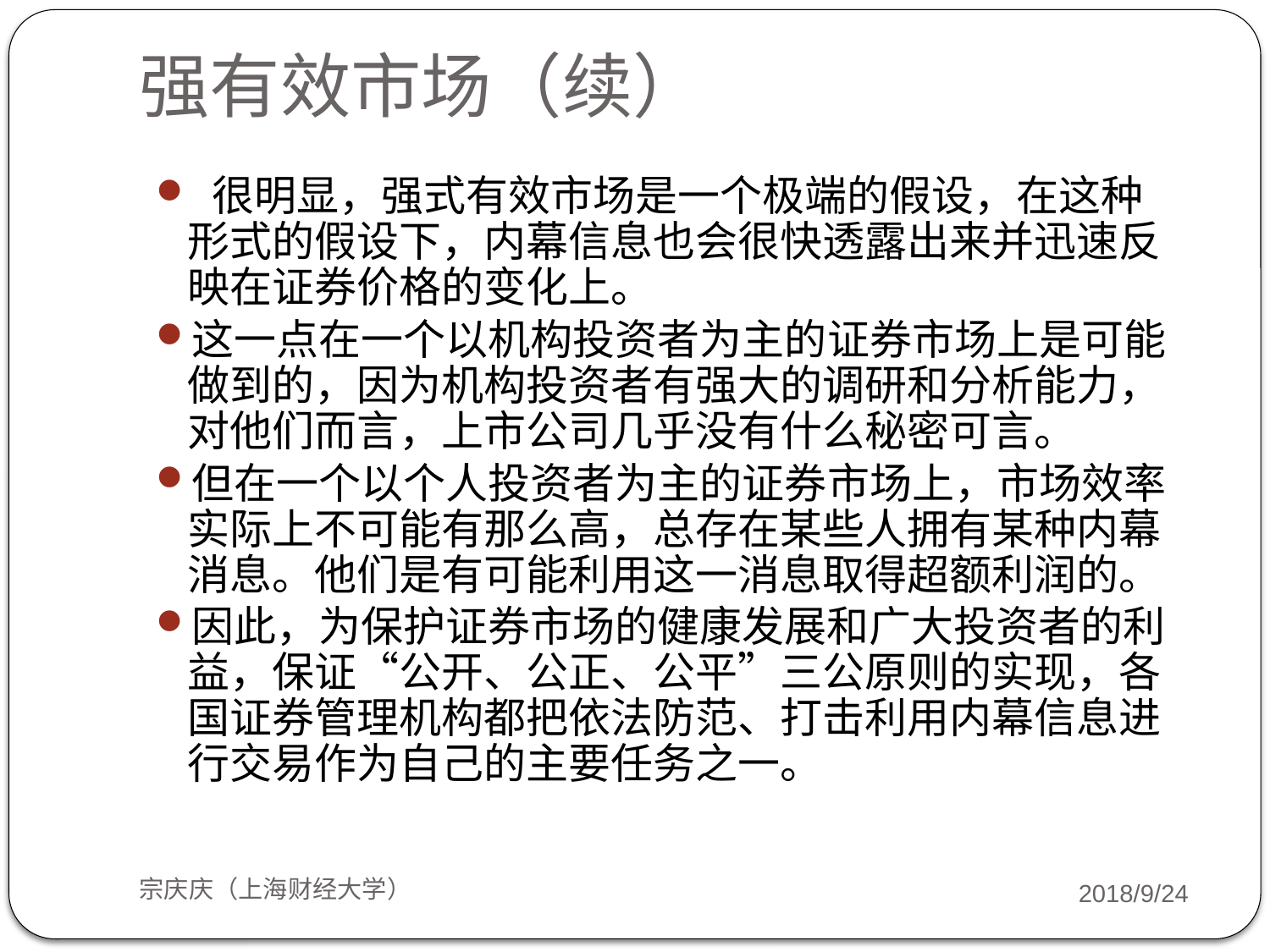

# 强有效市场（续）
 很明显，强式有效市场是一个极端的假设，在这种形式的假设下，内幕信息也会很快透露出来并迅速反映在证券价格的变化上。
这一点在一个以机构投资者为主的证券市场上是可能做到的，因为机构投资者有强大的调研和分析能力，对他们而言，上市公司几乎没有什么秘密可言。
但在一个以个人投资者为主的证券市场上，市场效率实际上不可能有那么高，总存在某些人拥有某种内幕消息。他们是有可能利用这一消息取得超额利润的。
因此，为保护证券市场的健康发展和广大投资者的利益，保证“公开、公正、公平”三公原则的实现，各国证券管理机构都把依法防范、打击利用内幕信息进行交易作为自己的主要任务之一。
宗庆庆（上海财经大学）
2018/9/24